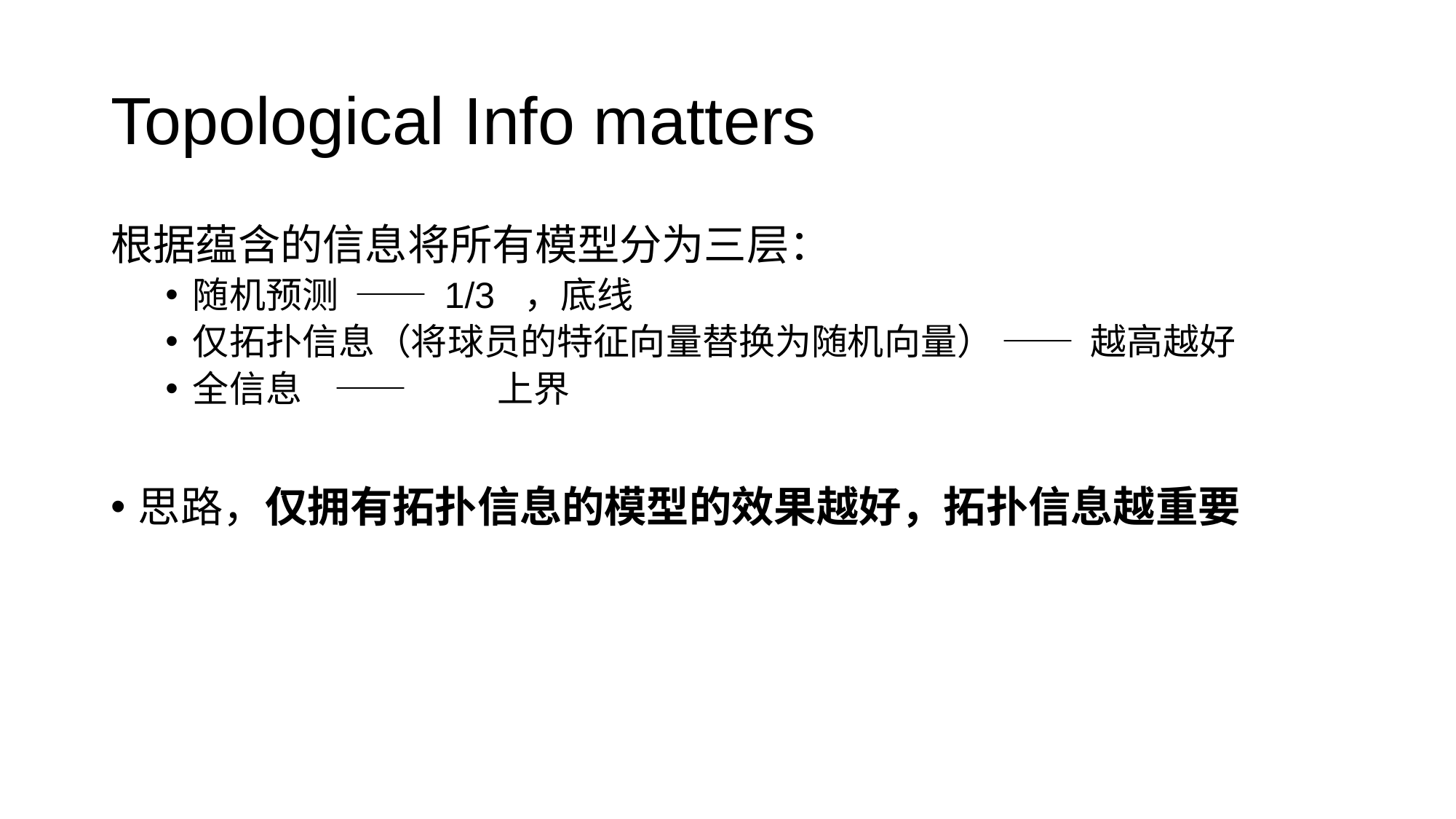

# Topological Info matters
根据蕴含的信息将所有模型分为三层：
随机预测  —— 1/3  ，底线
仅拓扑信息（将球员的特征向量替换为随机向量） ——  越高越好
全信息    ——           上界

思路，仅拥有拓扑信息的模型的效果越好，拓扑信息越重要